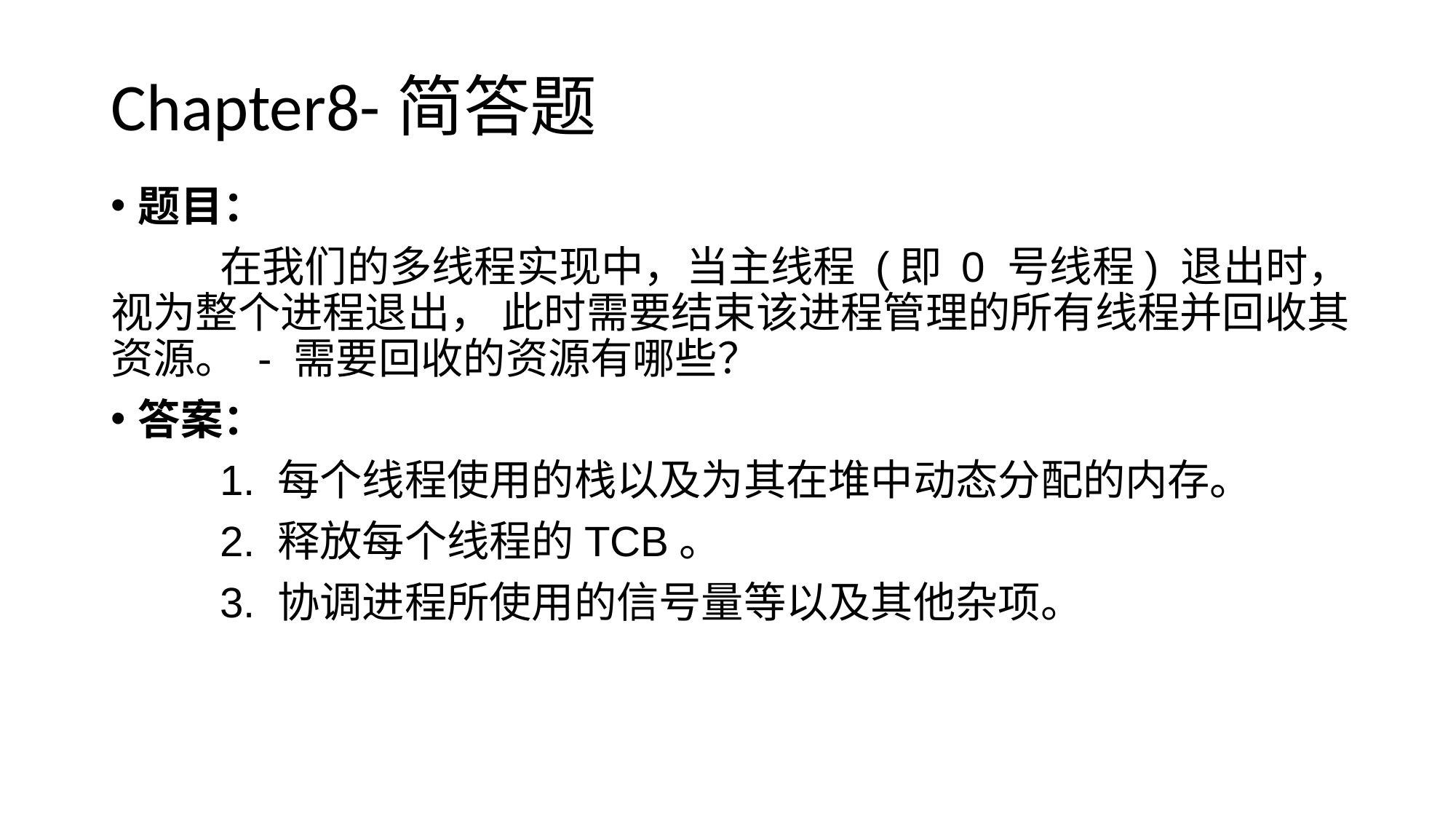

# Chapter8-简答题
题目：
	在我们的多线程实现中，当主线程 (即 0 号线程) 退出时，视为整个进程退出， 此时需要结束该进程管理的所有线程并回收其资源。 - 需要回收的资源有哪些？
答案：
	1. 每个线程使用的栈以及为其在堆中动态分配的内存。
	2. 释放每个线程的TCB。
	3. 协调进程所使用的信号量等以及其他杂项。